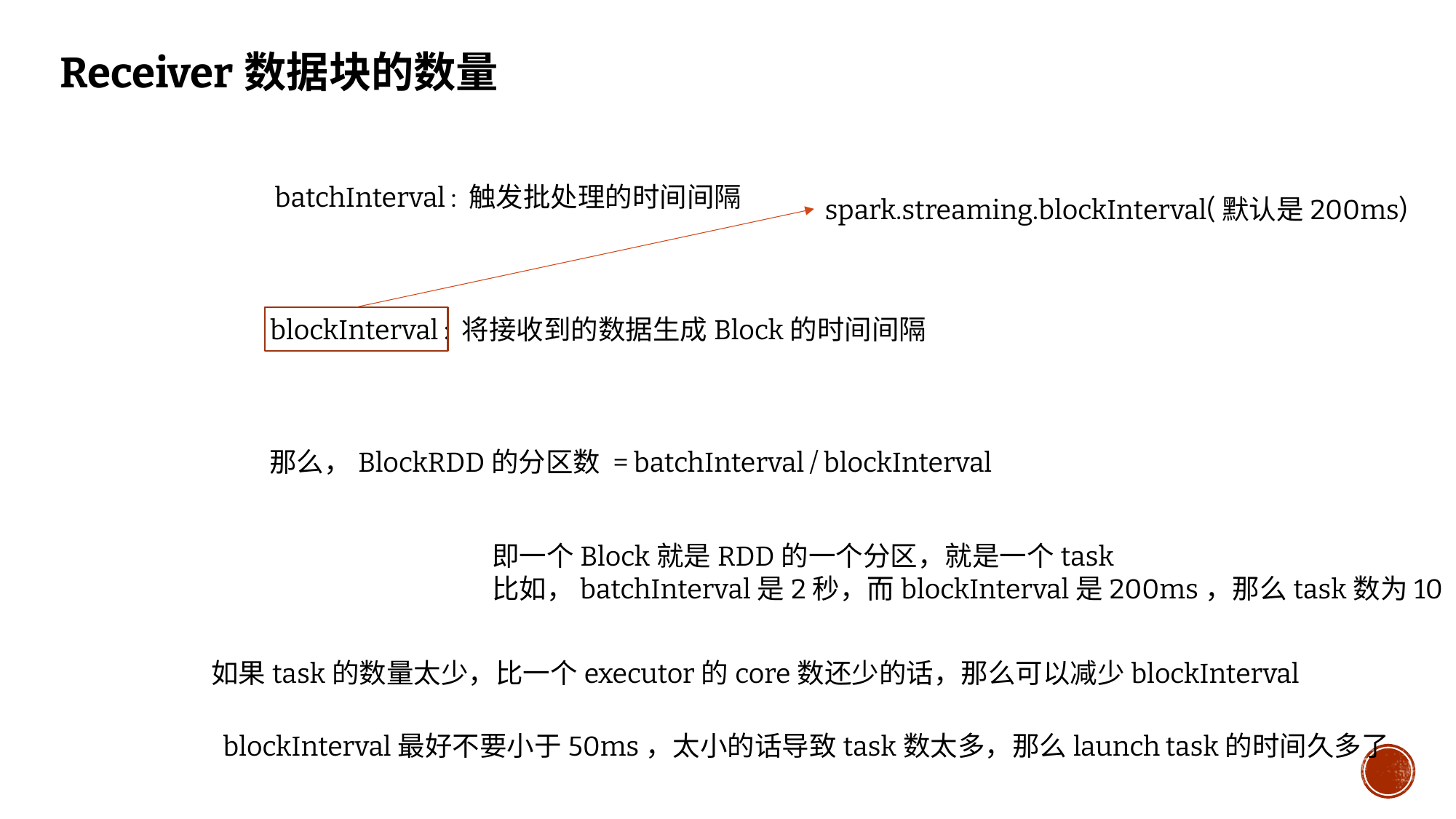

Receiver数据块的数量
batchInterval : 触发批处理的时间间隔
spark.streaming.blockInterval(默认是200ms)
blockInterval : 将接收到的数据生成Block的时间间隔

那么，BlockRDD的分区数 = batchInterval / blockInterval
即一个Block就是RDD的一个分区，就是一个task
比如，batchInterval是2秒，而blockInterval是200ms，那么task数为10
如果task的数量太少，比一个executor的core数还少的话，那么可以减少blockInterval
blockInterval最好不要小于50ms，太小的话导致task数太多，那么launch task的时间久多了